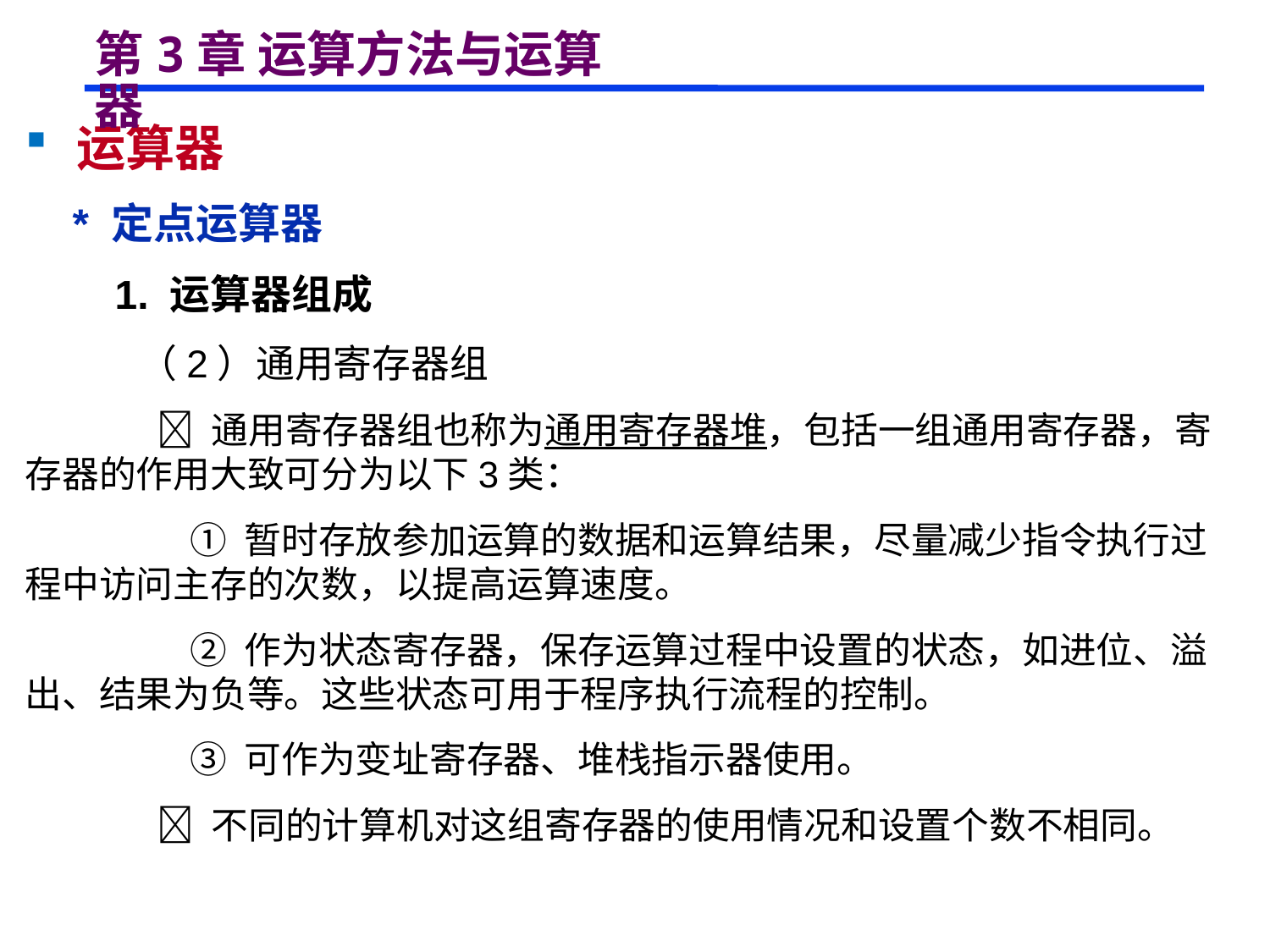

# 第3章 运算方法与运算器
 运算器
    * 定点运算器
        1. 运算器组成
            （2）通用寄存器组
                ♦ 通用寄存器组也称为通用寄存器堆，包括一组通用寄存器，寄存器的作用大致可分为以下3类：
                    ① 暂时存放参加运算的数据和运算结果，尽量减少指令执行过程中访问主存的次数，以提高运算速度。
                    ② 作为状态寄存器，保存运算过程中设置的状态，如进位、溢出、结果为负等。这些状态可用于程序执行流程的控制。
                    ③ 可作为变址寄存器、堆栈指示器使用。
                ♦ 不同的计算机对这组寄存器的使用情况和设置个数不相同。